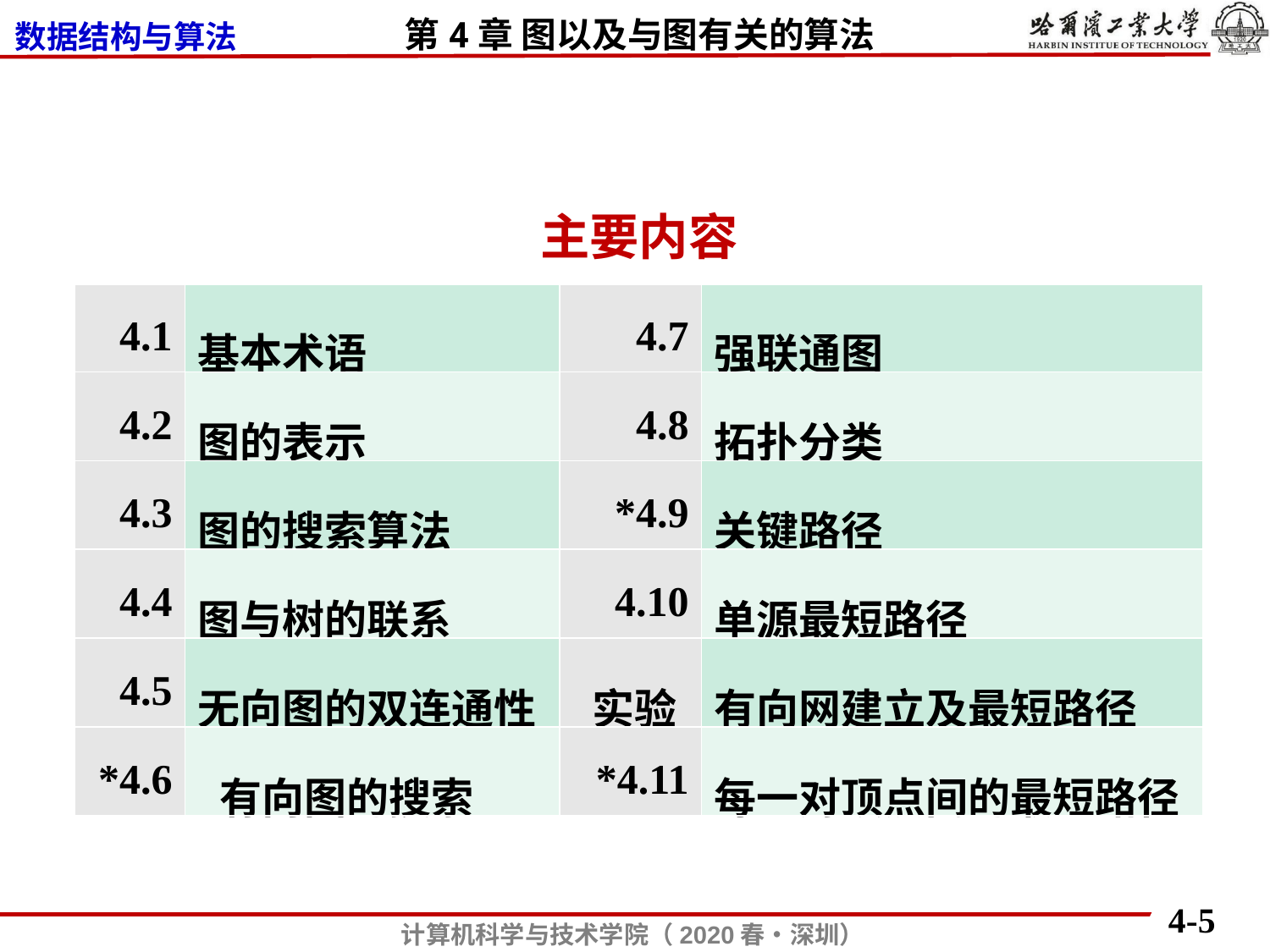

| 主要内容 |  |  |  |
| --- | --- | --- | --- |
| 4.1 | 基本术语 | 4.7 | 强联通图 |
| 4.2 | 图的表示 | 4.8 | 拓扑分类 |
| 4.3 | 图的搜索算法 | \*4.9 | 关键路径 |
| 4.4 | 图与树的联系 | 4.10 | 单源最短路径 |
| 4.5 | 无向图的双连通性 | 实验3 | 有向网建立及最短路径 |
| \*4.6 | 有向图的搜索 | \*4.11 | 每一对顶点间的最短路径 |